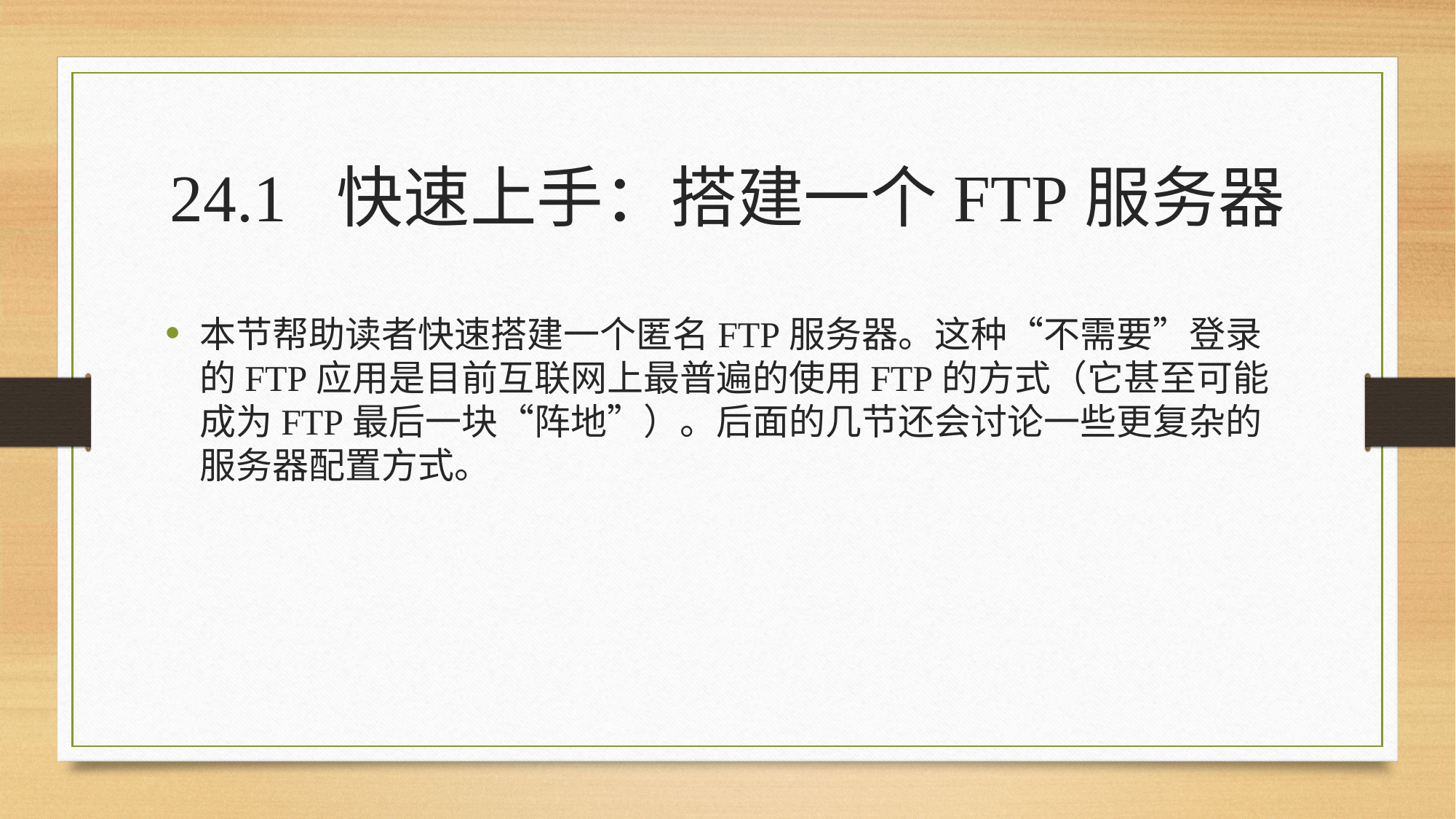

# 24.1  快速上手：搭建一个FTP服务器
本节帮助读者快速搭建一个匿名FTP服务器。这种“不需要”登录的FTP应用是目前互联网上最普遍的使用FTP的方式（它甚至可能成为FTP最后一块“阵地”）。后面的几节还会讨论一些更复杂的服务器配置方式。